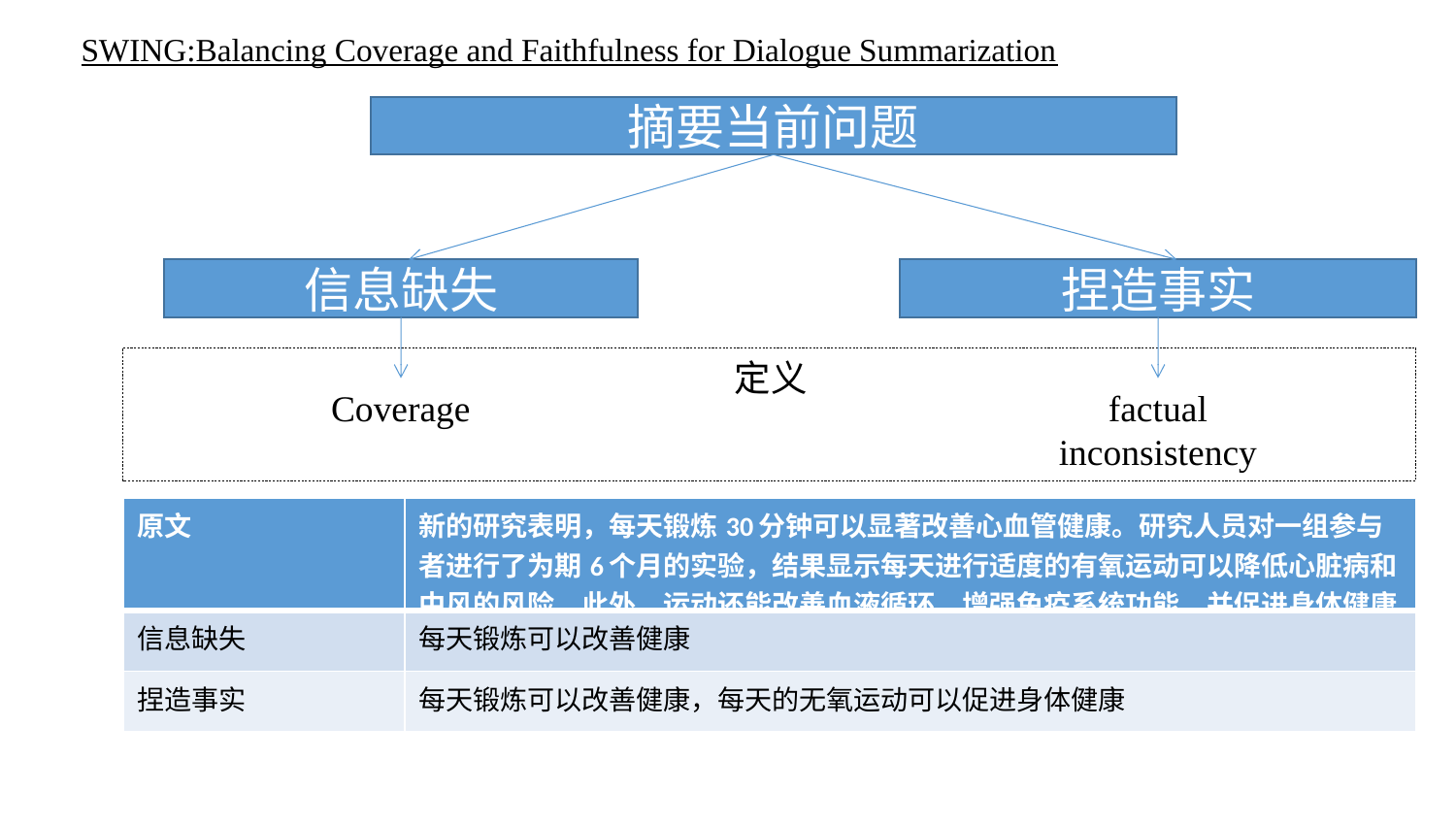

SWING:Balancing Coverage and Faithfulness for Dialogue Summarization
摘要当前问题
信息缺失
捏造事实

定义
Coverage
factual inconsistency
| 原文 | 新的研究表明，每天锻炼30分钟可以显著改善心血管健康。研究人员对一组参与者进行了为期6个月的实验，结果显示每天进行适度的有氧运动可以降低心脏病和中风的风险。此外，运动还能改善血液循环，增强免疫系统功能，并促进身体健康。 |
| --- | --- |
| 信息缺失 | 每天锻炼可以改善健康 |
| 捏造事实 | 每天锻炼可以改善健康，每天的无氧运动可以促进身体健康 |